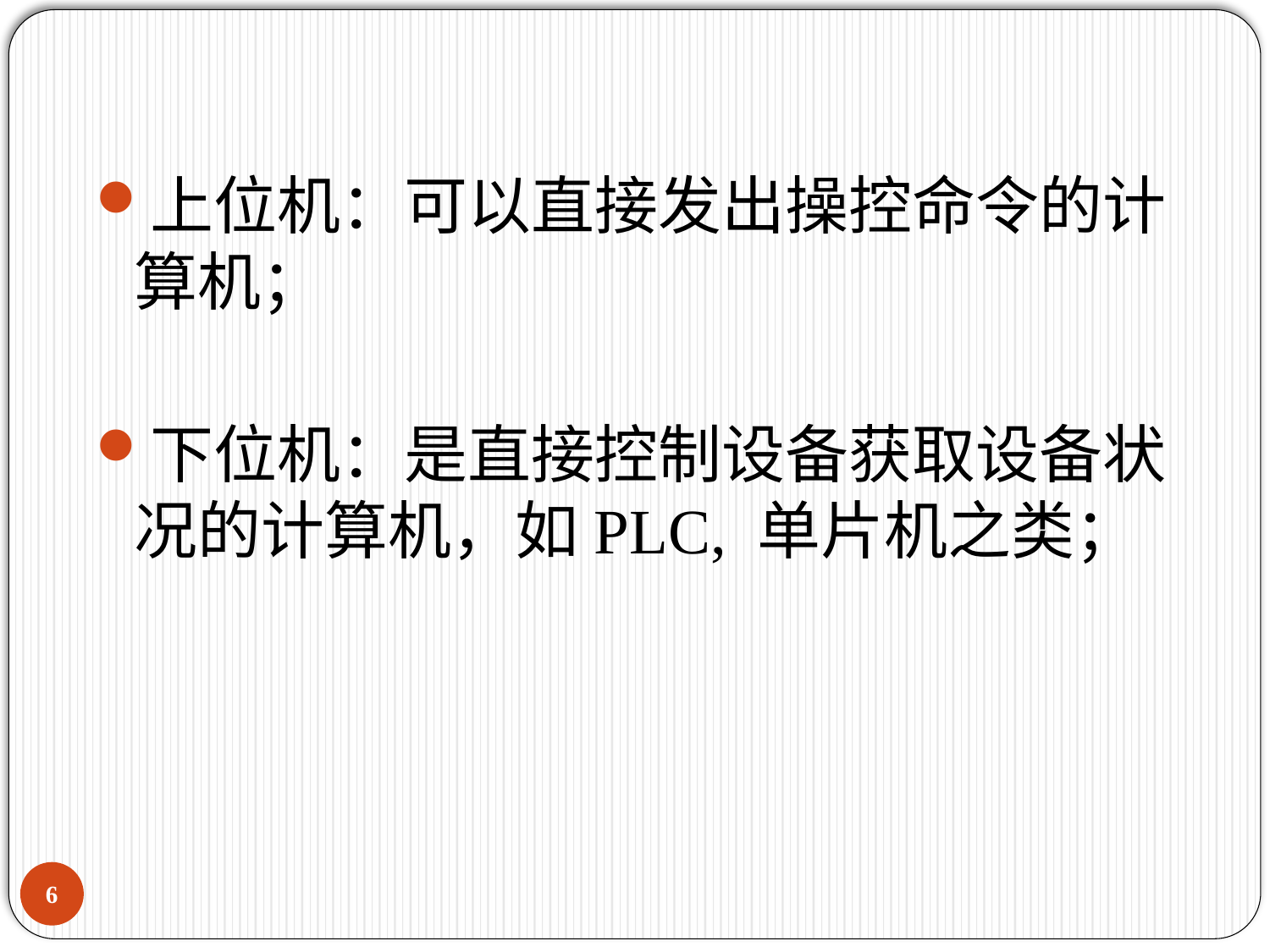

上位机：可以直接发出操控命令的计算机；

下位机：是直接控制设备获取设备状况的计算机，如PLC, 单片机之类；

6